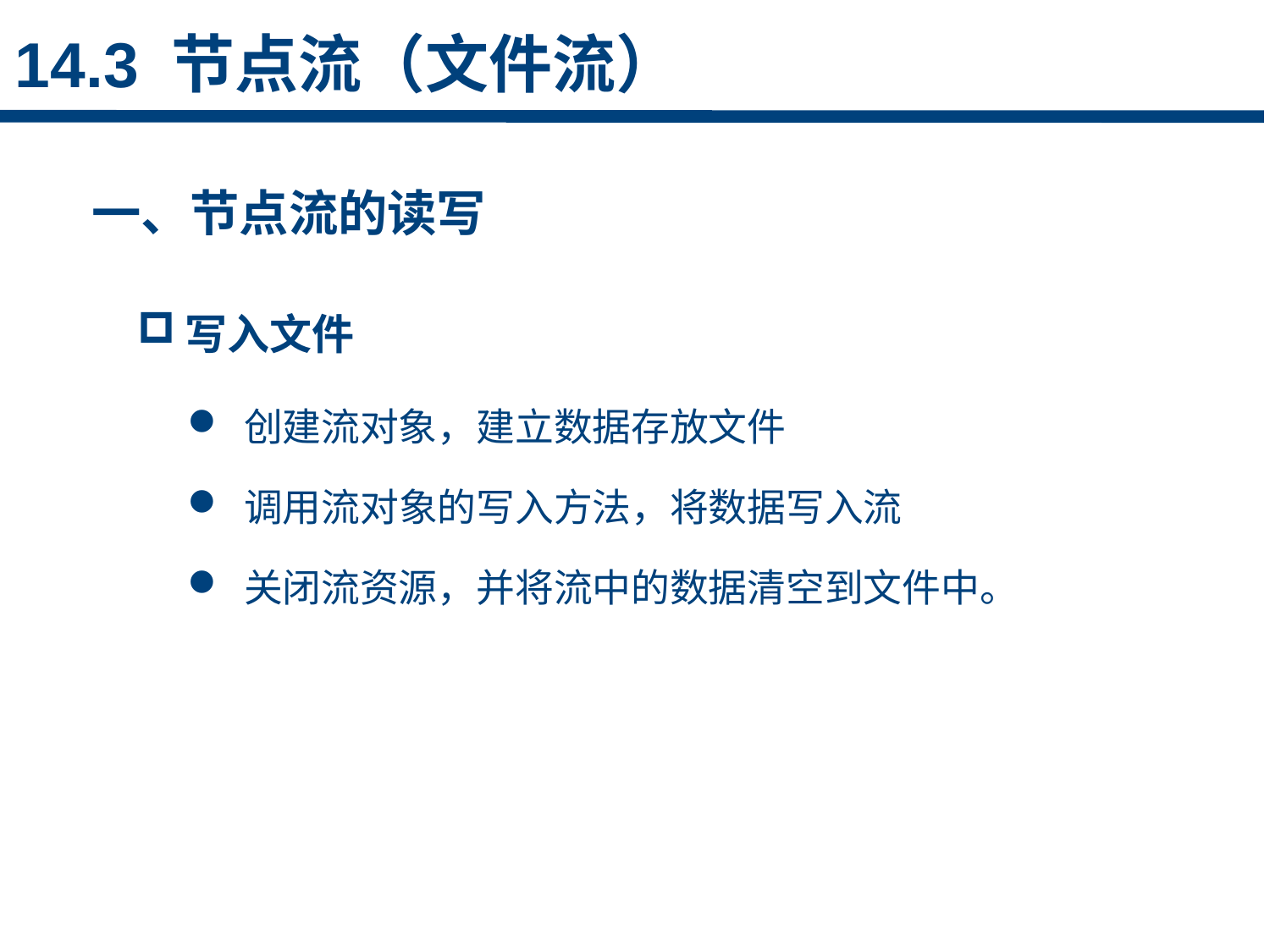

14.3 节点流（文件流）
一、节点流的读写
点击添加文本
写入文件
 创建流对象，建立数据存放文件
 调用流对象的写入方法，将数据写入流
 关闭流资源，并将流中的数据清空到文件中。
点击添加文本
点击添加文本
点击添加文本